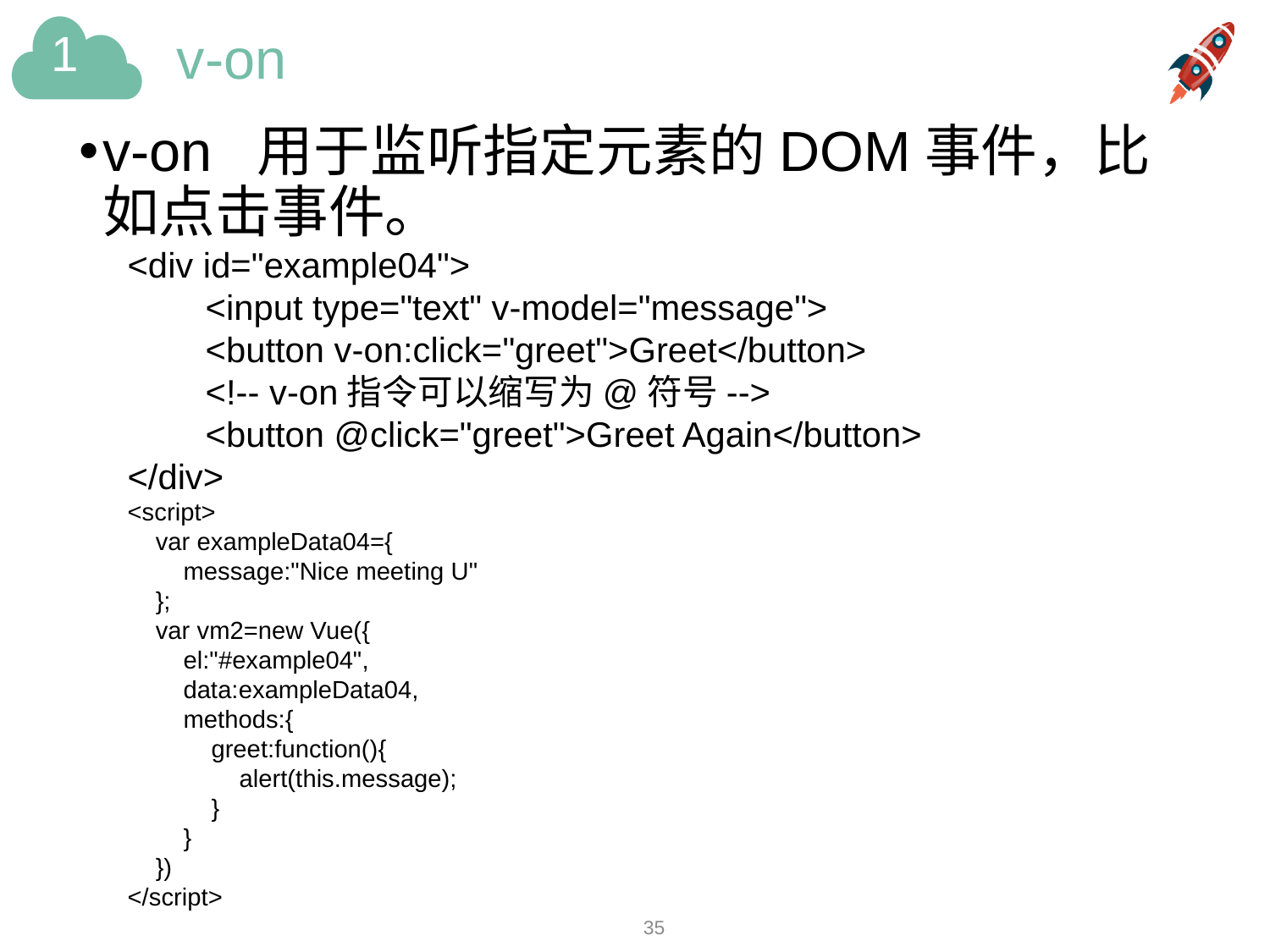

# v-on
v-on  用于监听指定元素的DOM事件，比如点击事件。
<div id="example04">
        <input type="text" v-model="message">
        <button v-on:click="greet">Greet</button>
        <!-- v-on指令可以缩写为@符号-->
        <button @click="greet">Greet Again</button>
</div>
<script>
    var exampleData04={
        message:"Nice meeting U"
    };
    var vm2=new Vue({
        el:"#example04",
        data:exampleData04,
        methods:{
            greet:function(){
                alert(this.message);
            }
        }
    })
</script>
35